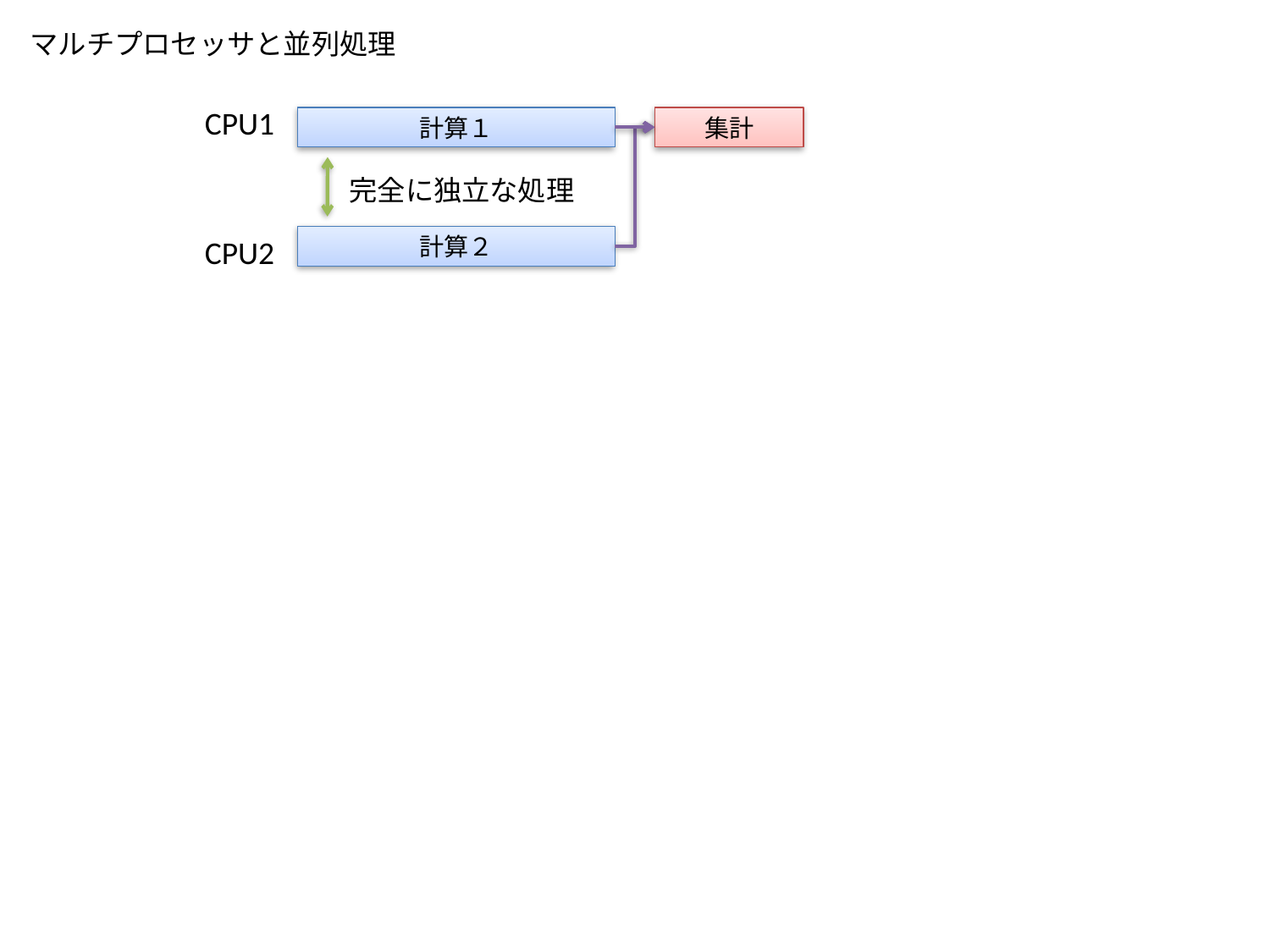

マルチプロセッサと並列処理
CPU1
計算１
集計
完全に独立な処理
CPU2
計算２